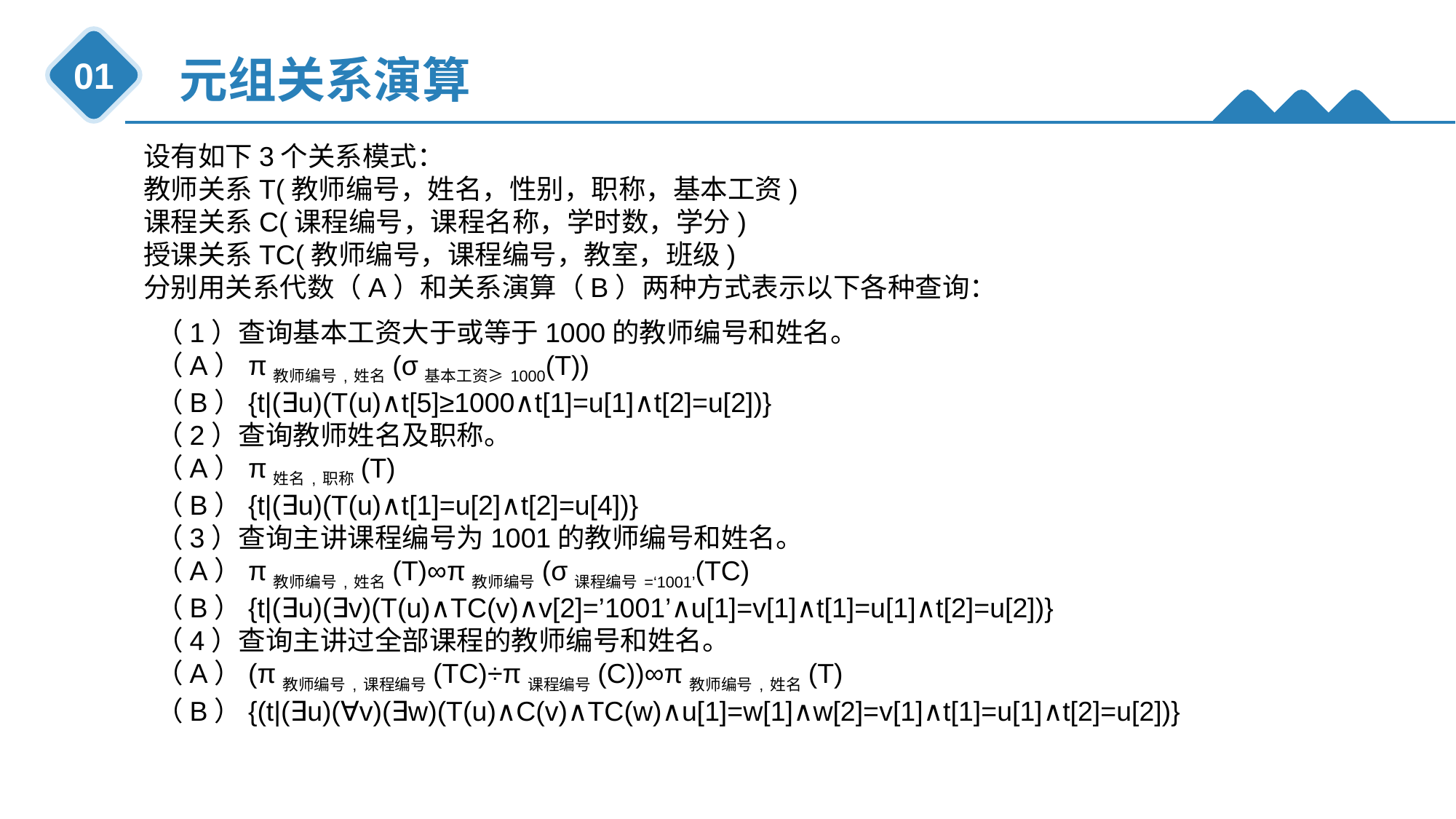

元组关系演算
01

设有如下3个关系模式：
教师关系T(教师编号，姓名，性别，职称，基本工资)
课程关系C(课程编号，课程名称，学时数，学分)
授课关系TC(教师编号，课程编号，教室，班级)
分别用关系代数（A）和关系演算（B）两种方式表示以下各种查询：
（1）查询基本工资大于或等于1000的教师编号和姓名。
（A）π教师编号,姓名(σ基本工资≥1000(T))
（B）{t|(∃u)(T(u)∧t[5]≥1000∧t[1]=u[1]∧t[2]=u[2])}
（2）查询教师姓名及职称。
（A）π姓名,职称(T)
（B）{t|(∃u)(T(u)∧t[1]=u[2]∧t[2]=u[4])}
（3）查询主讲课程编号为1001的教师编号和姓名。
（A）π教师编号,姓名(T)∞π教师编号(σ课程编号=‘1001’(TC)
（B）{t|(∃u)(∃v)(T(u)∧TC(v)∧v[2]=’1001’∧u[1]=v[1]∧t[1]=u[1]∧t[2]=u[2])}
（4）查询主讲过全部课程的教师编号和姓名。
（A）(π教师编号,课程编号(TC)÷π课程编号(C))∞π教师编号,姓名(T)
（B）{(t|(∃u)(∀v)(∃w)(T(u)∧C(v)∧TC(w)∧u[1]=w[1]∧w[2]=v[1]∧t[1]=u[1]∧t[2]=u[2])}